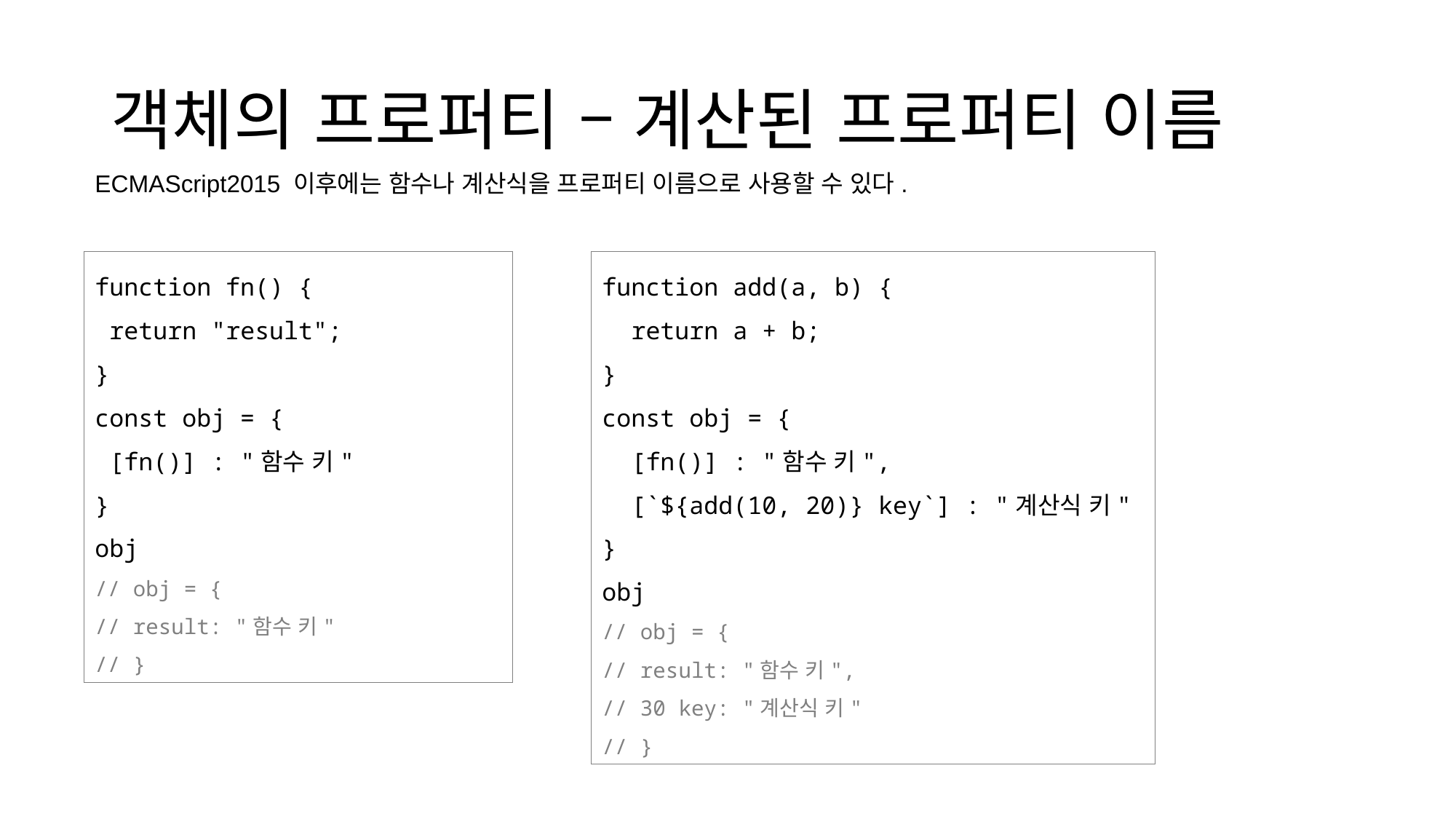

# 객체의 프로퍼티 – 계산된 프로퍼티 이름
ECMAScript2015 이후에는 함수나 계산식을 프로퍼티 이름으로 사용할 수 있다.
function fn() {
 return "result";
}
const obj = {
 [fn()] : "함수 키"
}
obj
// obj = {
// result: "함수 키"
// }
function add(a, b) {
  return a + b;
}
const obj = {
  [fn()] : "함수 키",
  [`${add(10, 20)} key`] : "계산식 키"
}
obj
// obj = {
// result: "함수 키",
// 30 key: "계산식 키"
// }